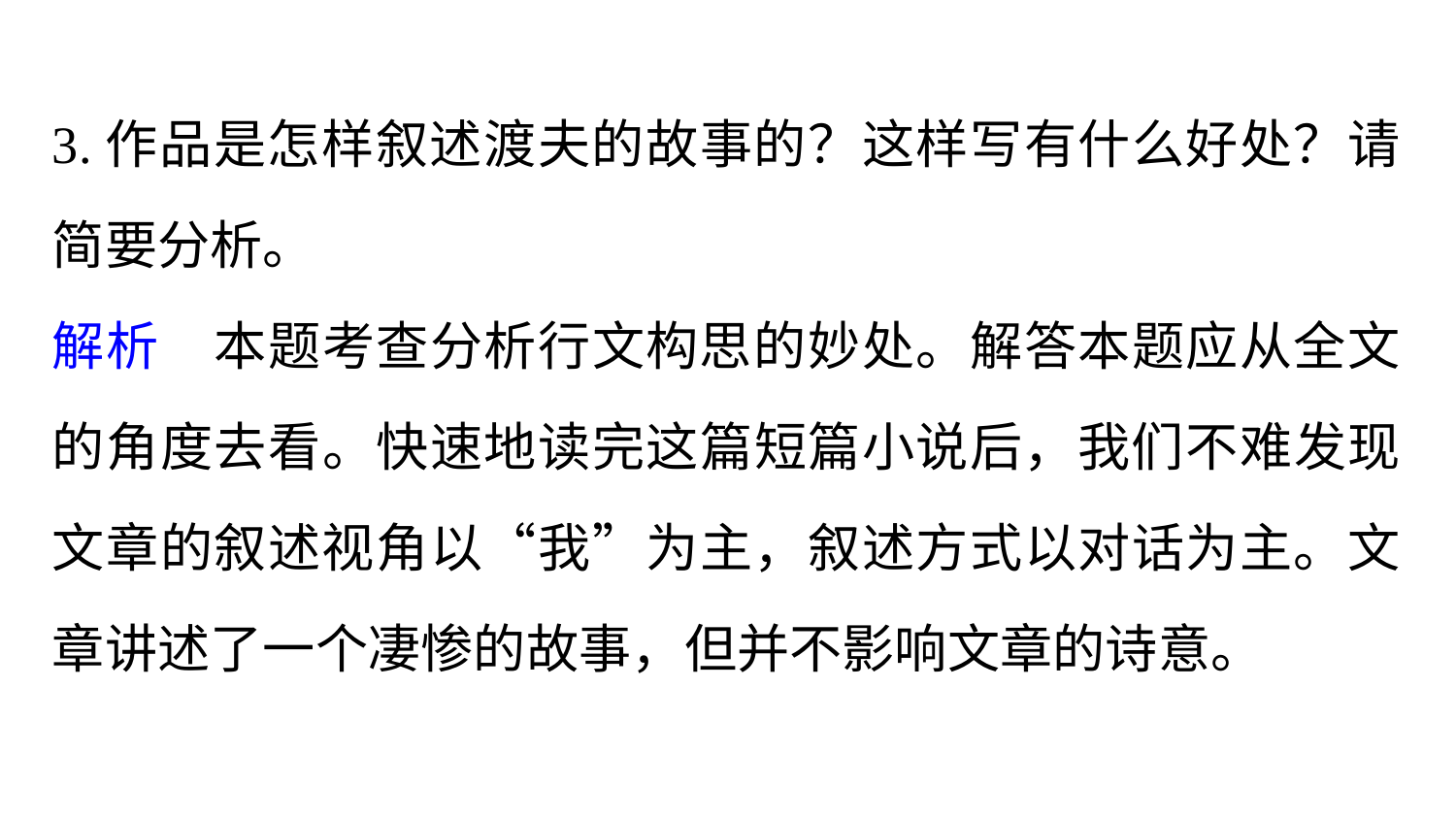

3.作品是怎样叙述渡夫的故事的？这样写有什么好处？请简要分析。
解析　本题考查分析行文构思的妙处。解答本题应从全文的角度去看。快速地读完这篇短篇小说后，我们不难发现文章的叙述视角以“我”为主，叙述方式以对话为主。文章讲述了一个凄惨的故事，但并不影响文章的诗意。